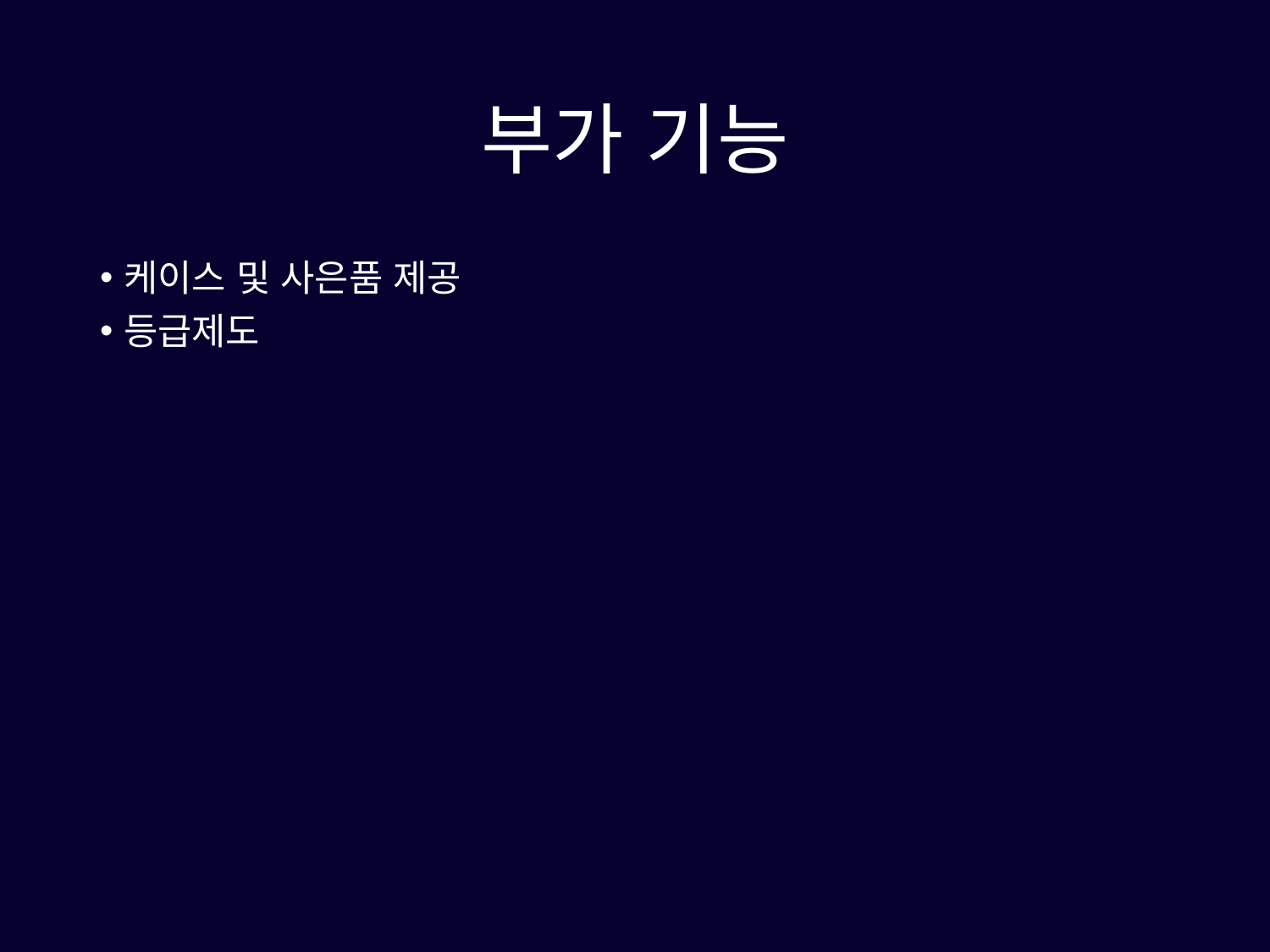

# 부가 기능
케이스 및 사은품 제공
등급제도